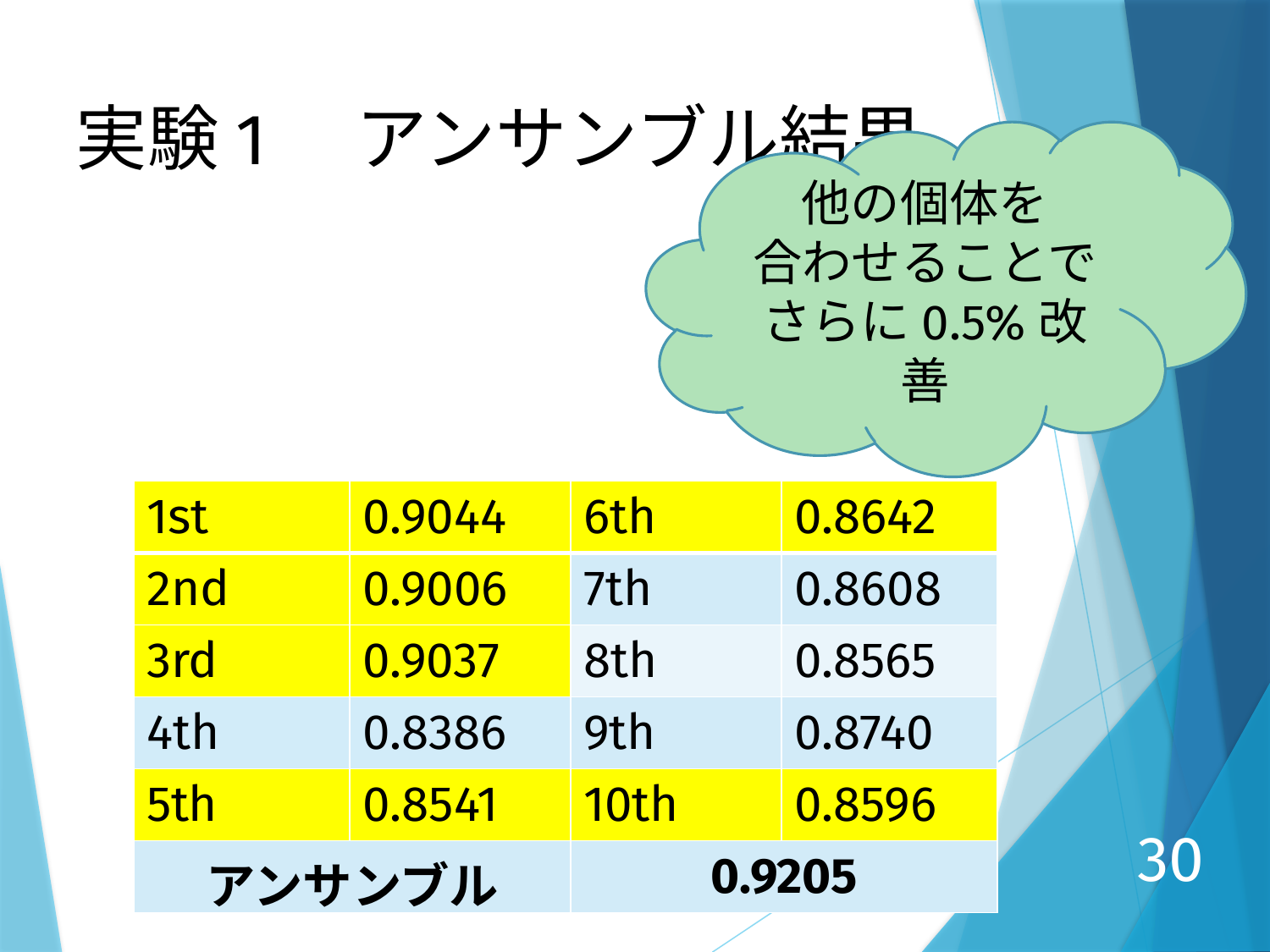

実験1　アンサンブル結果
他の個体を
合わせることで
さらに0.5%改善
| 1st | 0.9044 | 6th | 0.8642 |
| --- | --- | --- | --- |
| 2nd | 0.9006 | 7th | 0.8608 |
| 3rd | 0.9037 | 8th | 0.8565 |
| 4th | 0.8386 | 9th | 0.8740 |
| 5th | 0.8541 | 10th | 0.8596 |
| アンサンブル |  | 0.9205 |  |
30